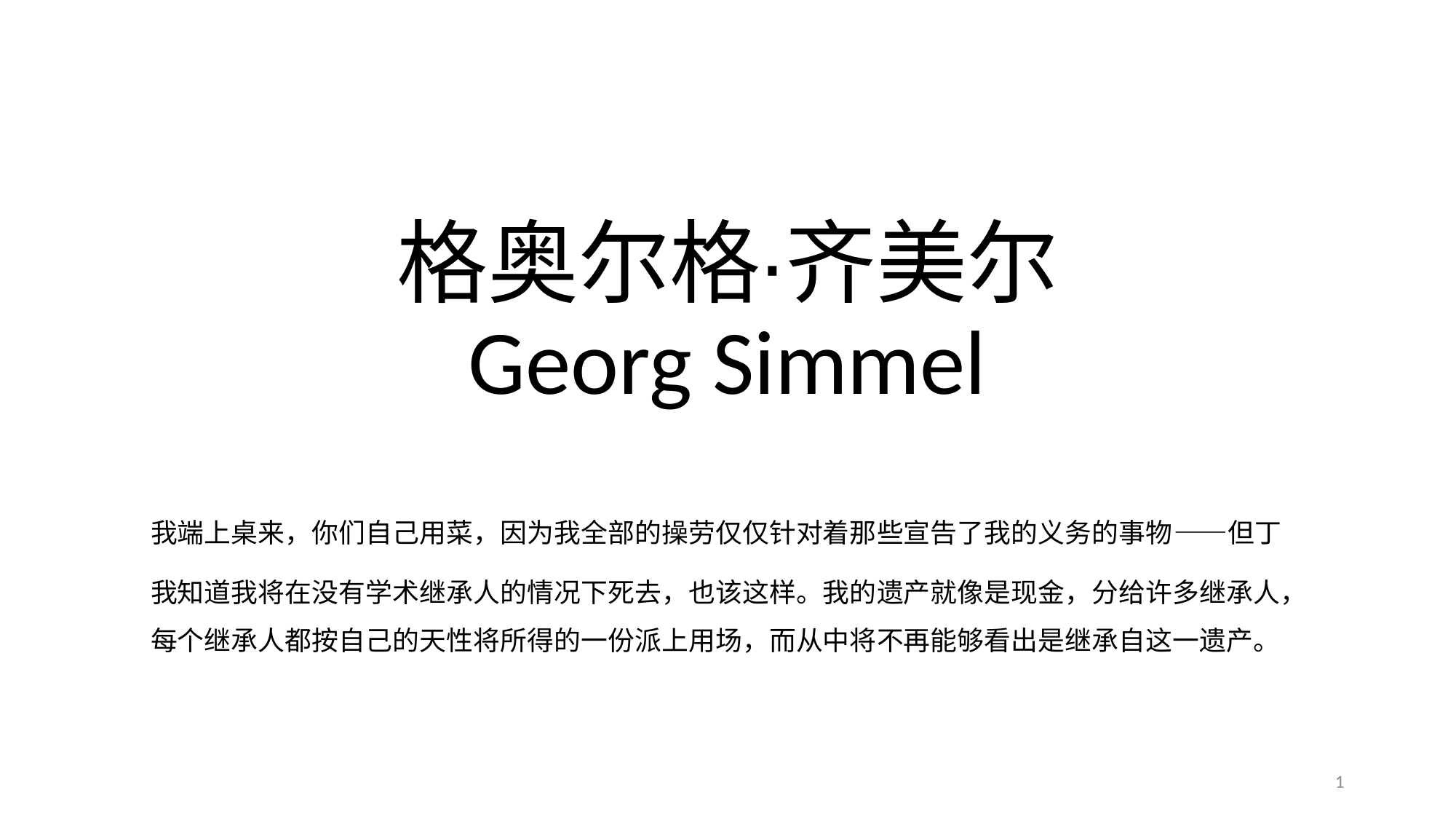

# 格奥尔格∙齐美尔 Georg Simmel
我端上桌来，你们自己用菜，因为我全部的操劳仅仅针对着那些宣告了我的义务的事物——但丁
我知道我将在没有学术继承人的情况下死去，也该这样。我的遗产就像是现金，分给许多继承人，每个继承人都按自己的天性将所得的一份派上用场，而从中将不再能够看出是继承自这一遗产。
1